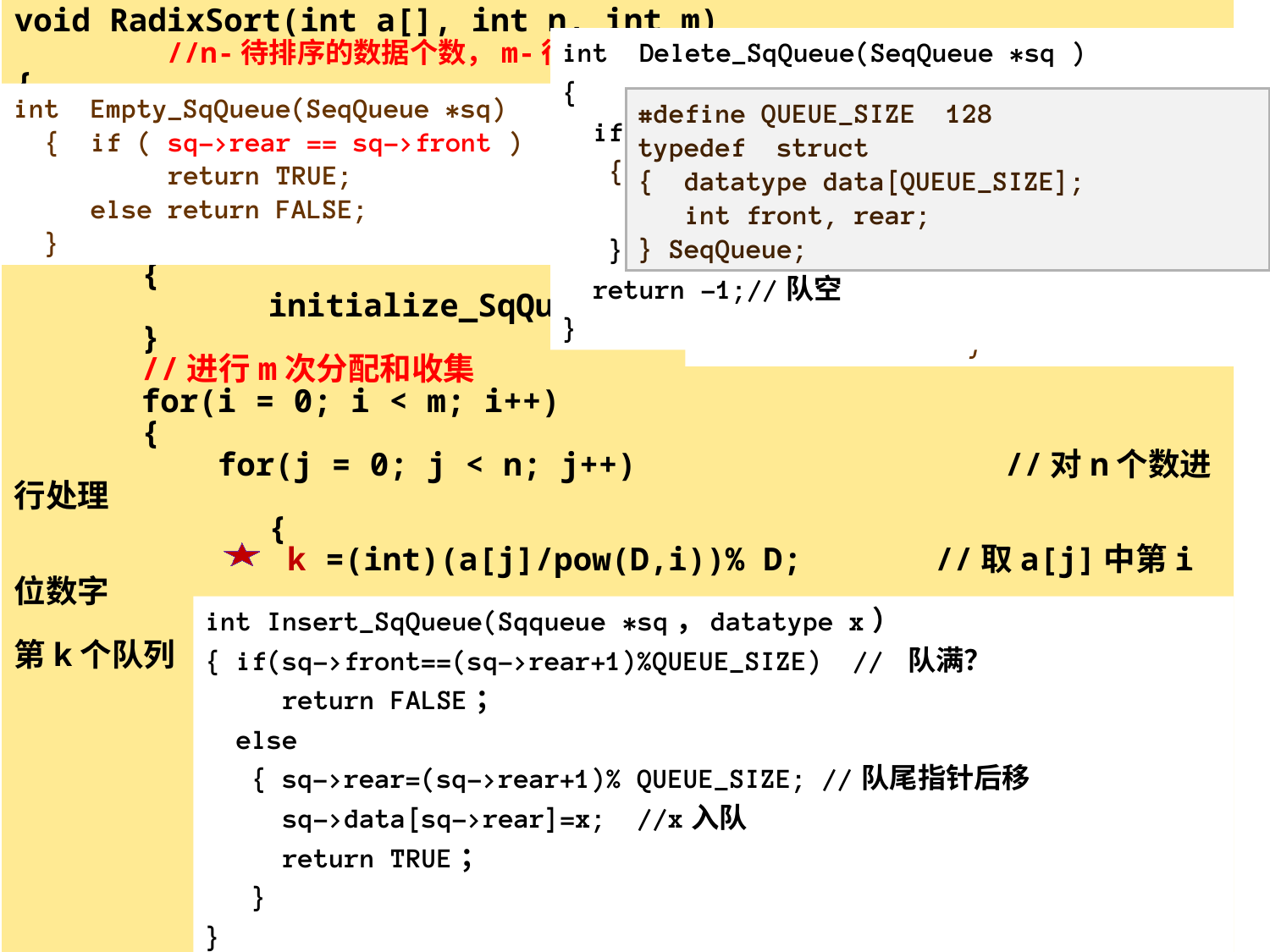

void RadixSort(int a[], int n, int m)
        //n-待排序的数据个数，m-待排序数据的最大位数
{
 	int i, j, k, t;
 	SeqQueue tub[D];//定义D个基数队列

 	//初始化D个队列
 	for(i = 0; i < D; i++)
 	{
 		initialize_SqQueue(&tub[i]);
 	}
 	//进行m次分配和收集
 	for(i = 0; i < m; i++)
 	{
 	    for(j = 0; j < n; j++)  	            //对n个数进行处理
 		{
 		 k =(int)(a[j]/pow(D,i))% D;       //取a[j]中第i位数字
 		 Insert_SqQueue(&tub[k], a[j]);	   //把a[j]放入第k个队列
 	 	}
 	    t=0;
 		//在D个队列中收集数字放回a数组中
 	    for(j = 0; j < D; j++)
 		{
 		  while( ! Empty_SqQueue(&tub[j]))
 			{
 			   k=Delete_SqQueue(&tub[j]);
 			   a[t]=tub[j].data[k];
 			   t++;
 			}
 		}
 	}
int  Delete_SqQueue(SeqQueue *sq )
{
  if ( ! Empty_SqQueue(sq) )//队非空
   {  sq->front=(sq->front+1) % QUEUE_SIZE;
      return  sq->front;
   }
  return -1;//队空
}

int  Empty_SqQueue(SeqQueue *sq)
  {  if ( sq->rear == sq->front )
          return TRUE;
     else return FALSE;
  }
#define QUEUE_SIZE  128
typedef  struct
{  datatype data[QUEUE_SIZE];
   int front, rear;
} SeqQueue;
void initialize_SqQueue(SeqQueue *sq)
{
    sq->front = QUEUE_SIZE-1;
    sq->rear  = QUEUE_SIZE-1;
}

int Insert_SqQueue(Sqqueue *sq，datatype x）
{ if(sq->front==(sq->rear+1)%QUEUE_SIZE)  // 队满？
     return FALSE；
  else
   { sq->rear=(sq->rear+1)% QUEUE_SIZE; //队尾指针后移
     sq->data[sq->rear]=x;  //x入队
     return TRUE；
   }
}
171